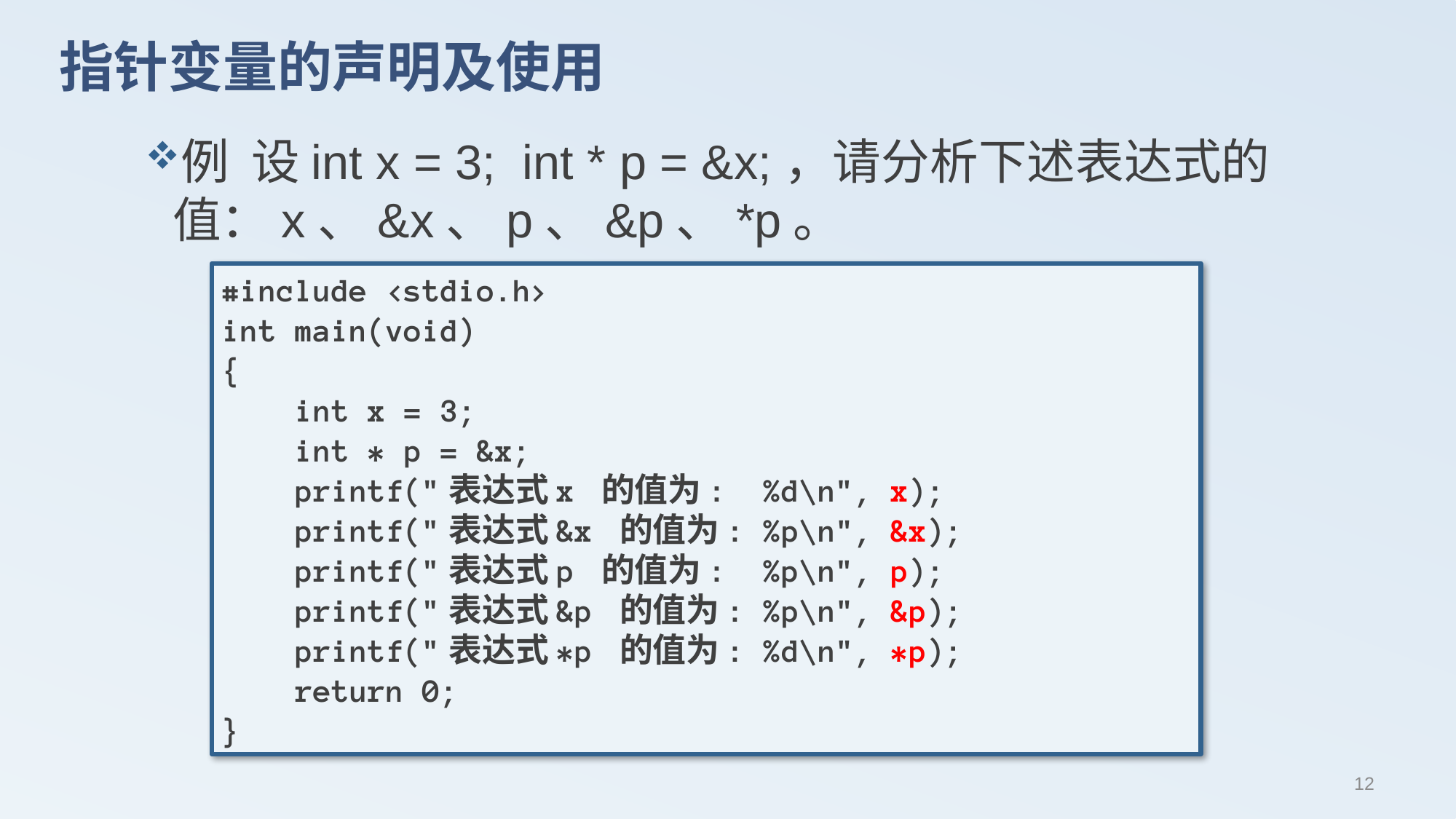

# 指针变量的声明及使用
例  设int x = 3;  int * p = &x;，请分析下述表达式的值：x、&x、p、&p、*p。
#include <stdio.h>
int main(void)
{
    int x = 3;
    int * p = &x;
    printf("表达式x 的值为:  %d\n", x);
    printf("表达式&x 的值为: %p\n", &x);
    printf("表达式p 的值为:  %p\n", p);
    printf("表达式&p 的值为: %p\n", &p);
    printf("表达式*p 的值为: %d\n", *p);
    return 0;
}